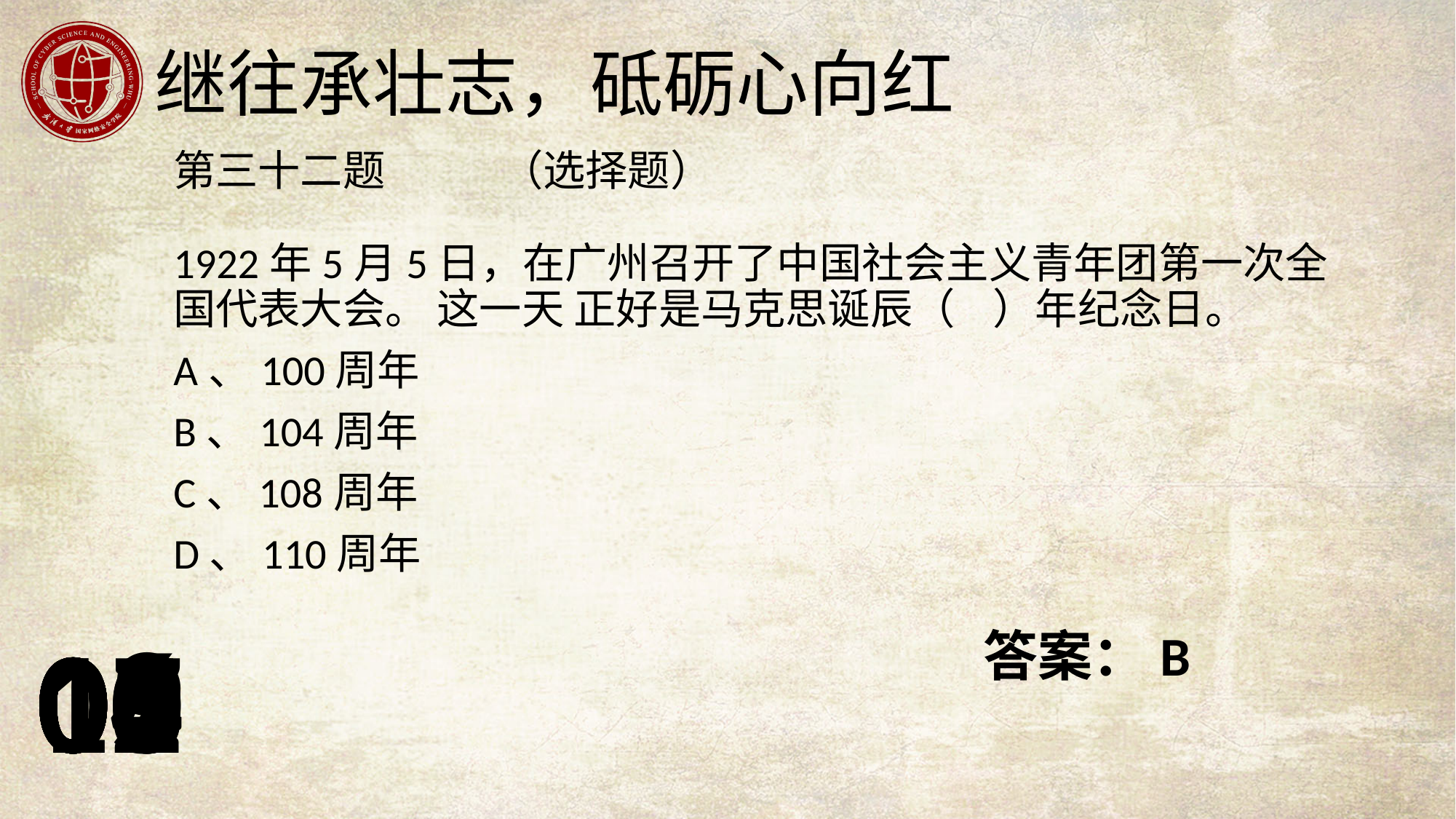

第三十二题		（选择题）
1922年5月5日，在广州召开了中国社会主义青年团第一次全国代表大会。 这一天 正好是马克思诞辰（    ）年纪念日。
A、100周年
B、104周年
C、108周年
D、110周年
答案：B